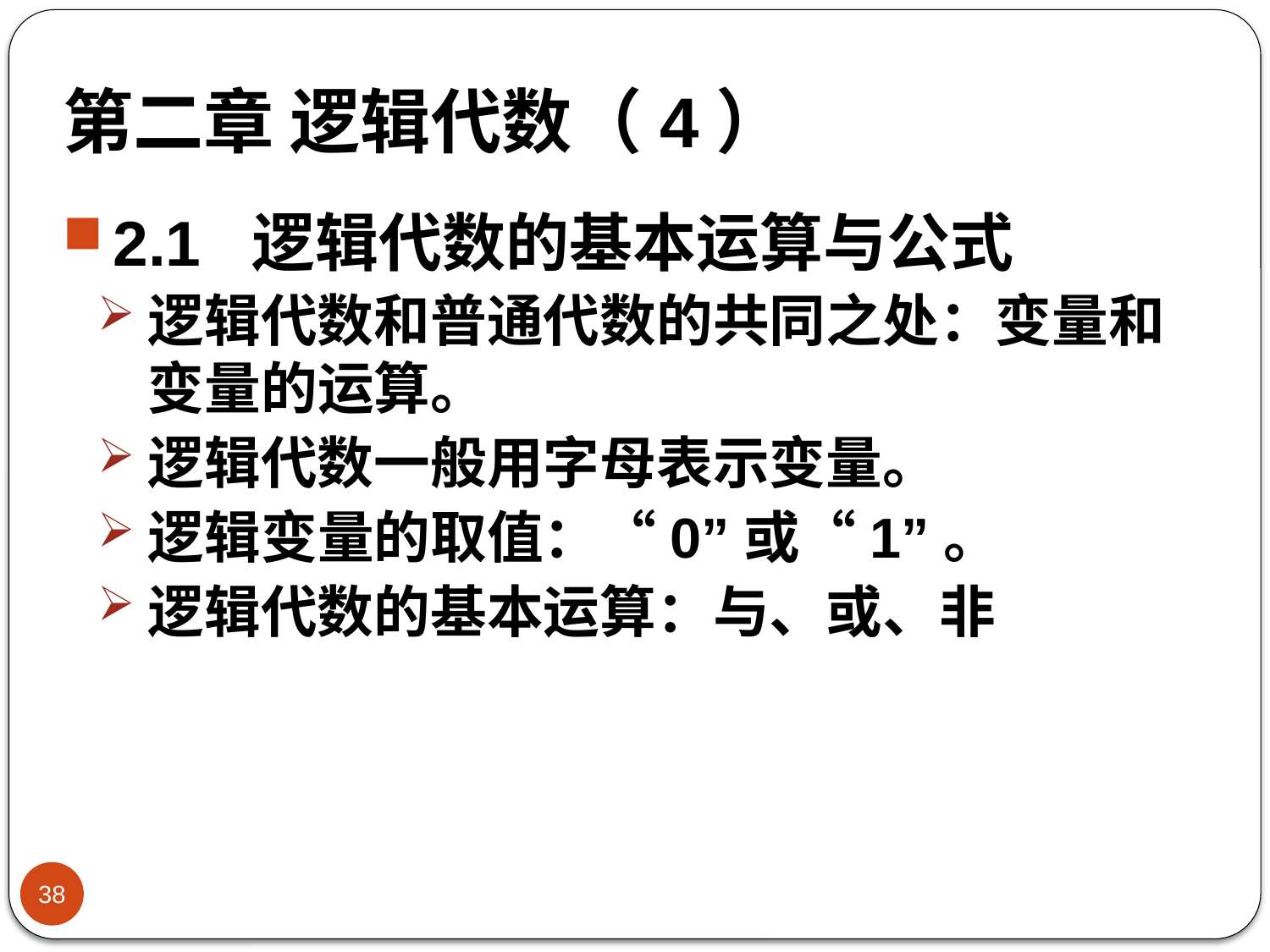

# 第二章 逻辑代数（4）
2.1  逻辑代数的基本运算与公式
逻辑代数和普通代数的共同之处：变量和变量的运算。
逻辑代数一般用字母表示变量。
逻辑变量的取值：“0”或“1”。
逻辑代数的基本运算：与、或、非
38